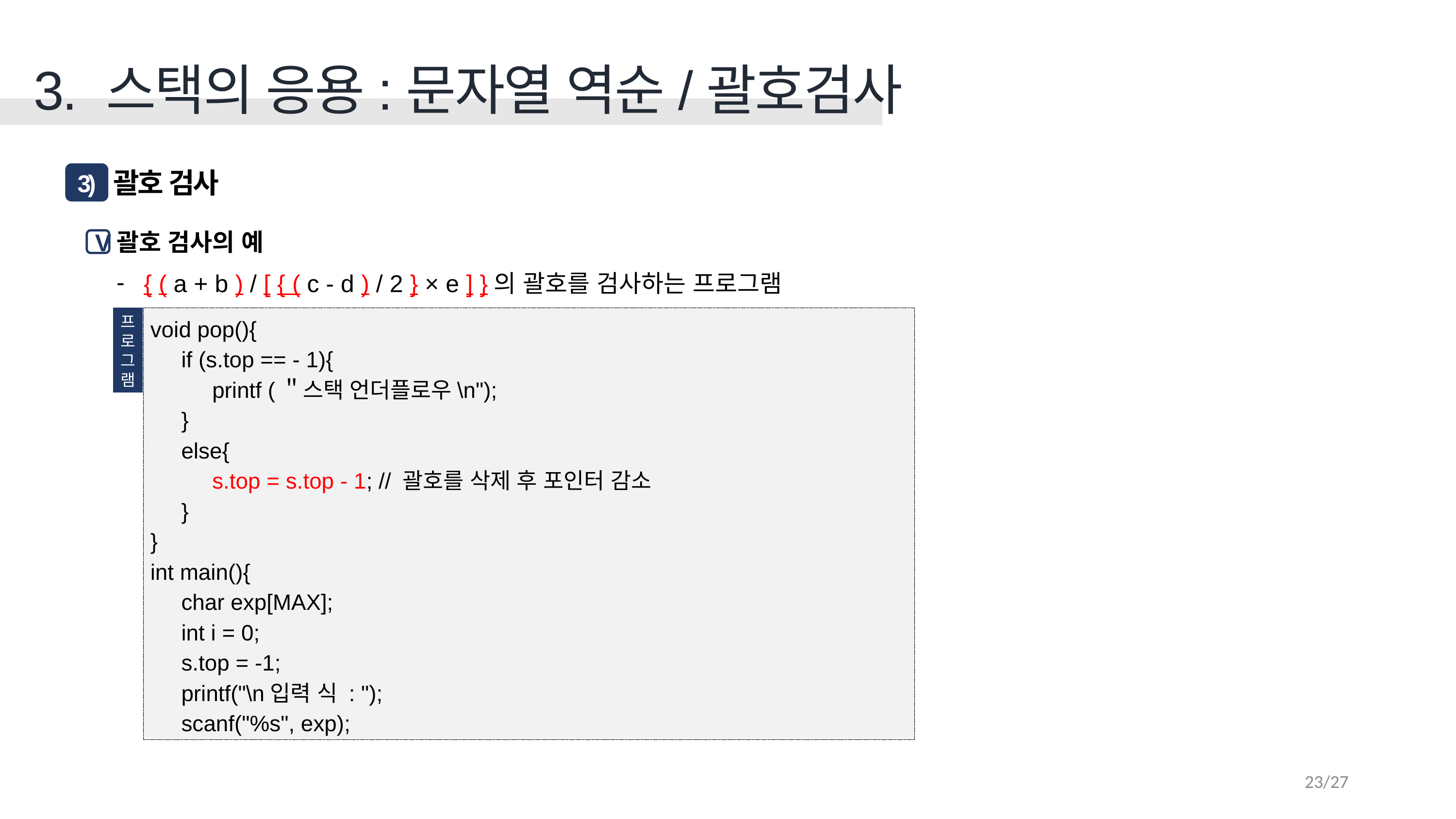

3. 스택의 응용:문자열 역순/괄호검사

괄호 검사
3)
괄호 검사의 예

{ ( a + b ) / [ { ( c - d ) / 2 } × e ] }의 괄호를 검사하는 프로그램

V
프
로
그
램
void pop(){
     if (s.top == - 1){
          printf (＂스택 언더플로우\n");
     }
     else{
          s.top = s.top - 1; // 괄호를 삭제 후 포인터 감소
     }
}
int main(){
     char exp[MAX];
     int i = 0;
     s.top = -1;
     printf("\n입력 식 : ");
     scanf("%s", exp);
23/27